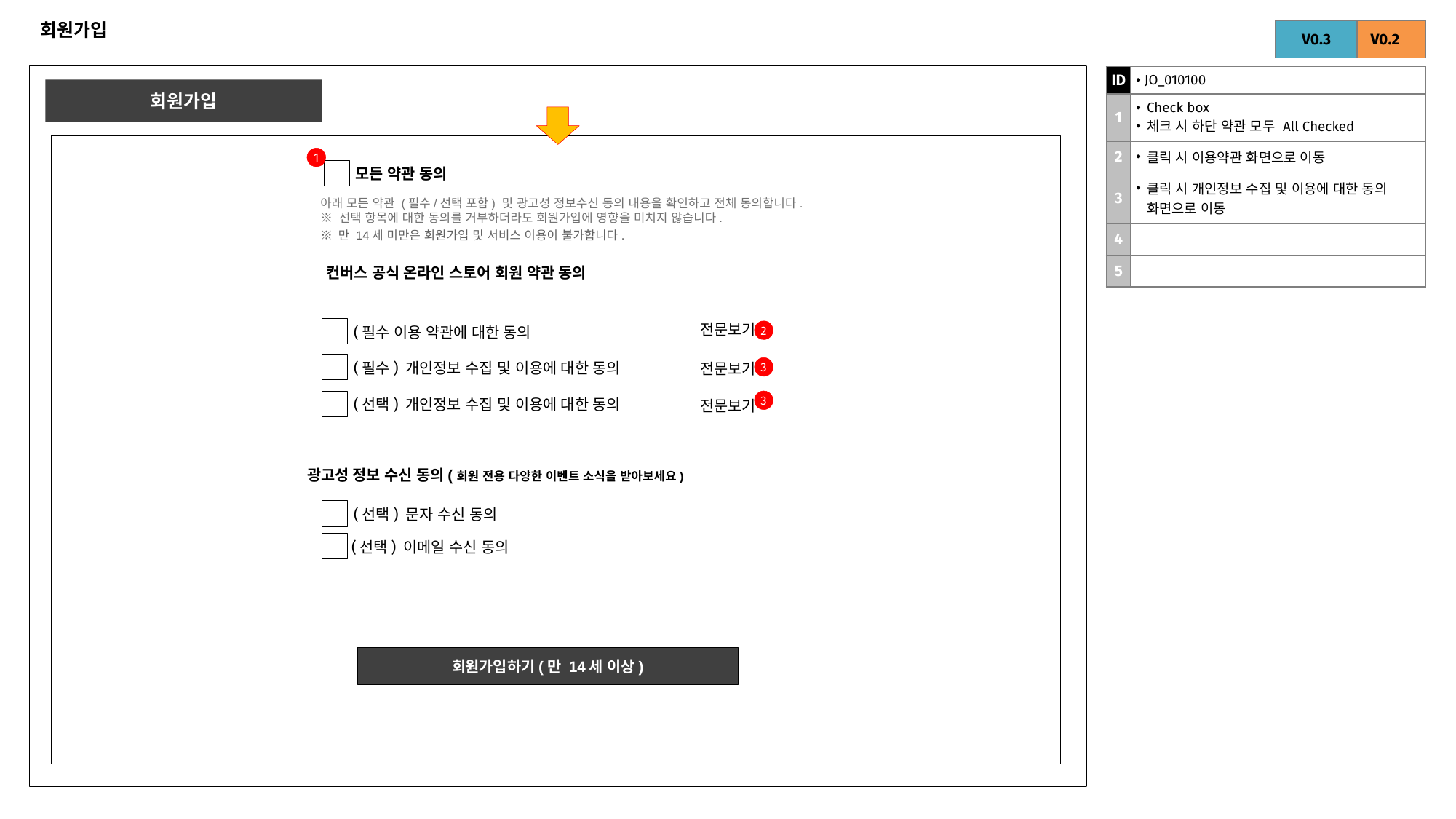

# 회원가입
| V0.3 |
| --- |
| V0.2 |
| --- |

| ID | JO\_010100 |
| --- | --- |
| 1 | Check box 체크 시 하단 약관 모두 All Checked |
| 2 | 클릭 시 이용약관 화면으로 이동 |
| 3 | 클릭 시 개인정보 수집 및 이용에 대한 동의 화면으로 이동 |
| 4 |  |
| 5 |  |
회원가입

1

모든 약관 동의
아래 모든 약관 (필수/선택 포함) 및 광고성 정보수신 동의 내용을 확인하고 전체 동의합니다.
※ 선택 항목에 대한 동의를 거부하더라도 회원가입에 영향을 미치지 않습니다.
※ 만 14세 미만은 회원가입 및 서비스 이용이 불가합니다.
컨버스 공식 온라인 스토어 회원 약관 동의
전문보기

(필수 이용 약관에 대한 동의
2

(필수) 개인정보 수집 및 이용에 대한 동의
전문보기
3

3
(선택) 개인정보 수집 및 이용에 대한 동의
전문보기
광고성 정보 수신 동의(회원 전용 다양한 이벤트 소식을 받아보세요)

(선택) 문자 수신 동의

(선택) 이메일 수신 동의
회원가입하기(만 14세 이상)